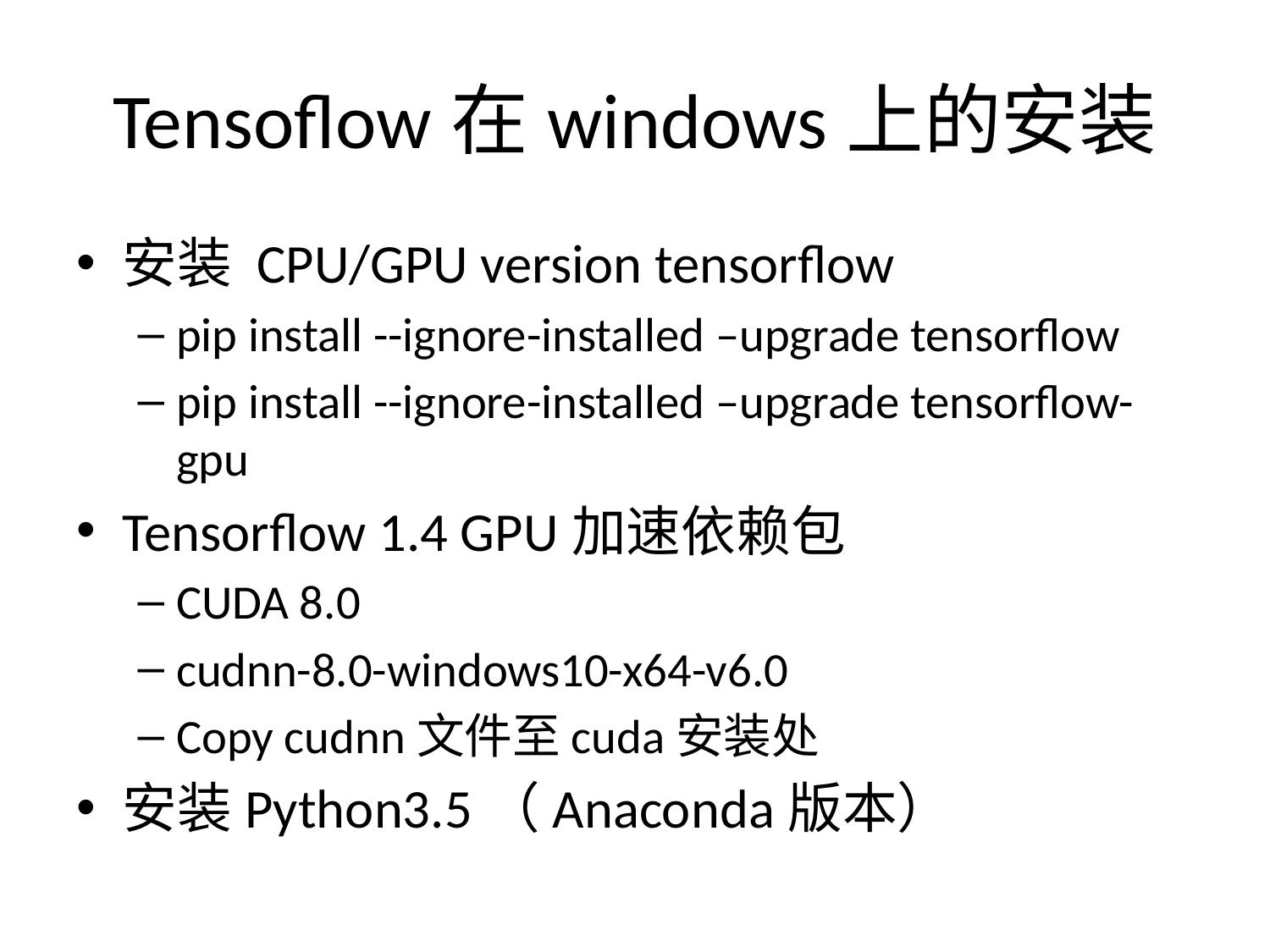

# Tensoflow在windows上的安装
安装 CPU/GPU version tensorflow
pip install --ignore-installed –upgrade tensorflow
pip install --ignore-installed –upgrade tensorflow-gpu
Tensorflow 1.4 GPU加速依赖包
CUDA 8.0
cudnn-8.0-windows10-x64-v6.0
Copy cudnn文件至cuda安装处
安装Python3.5（Anaconda版本）